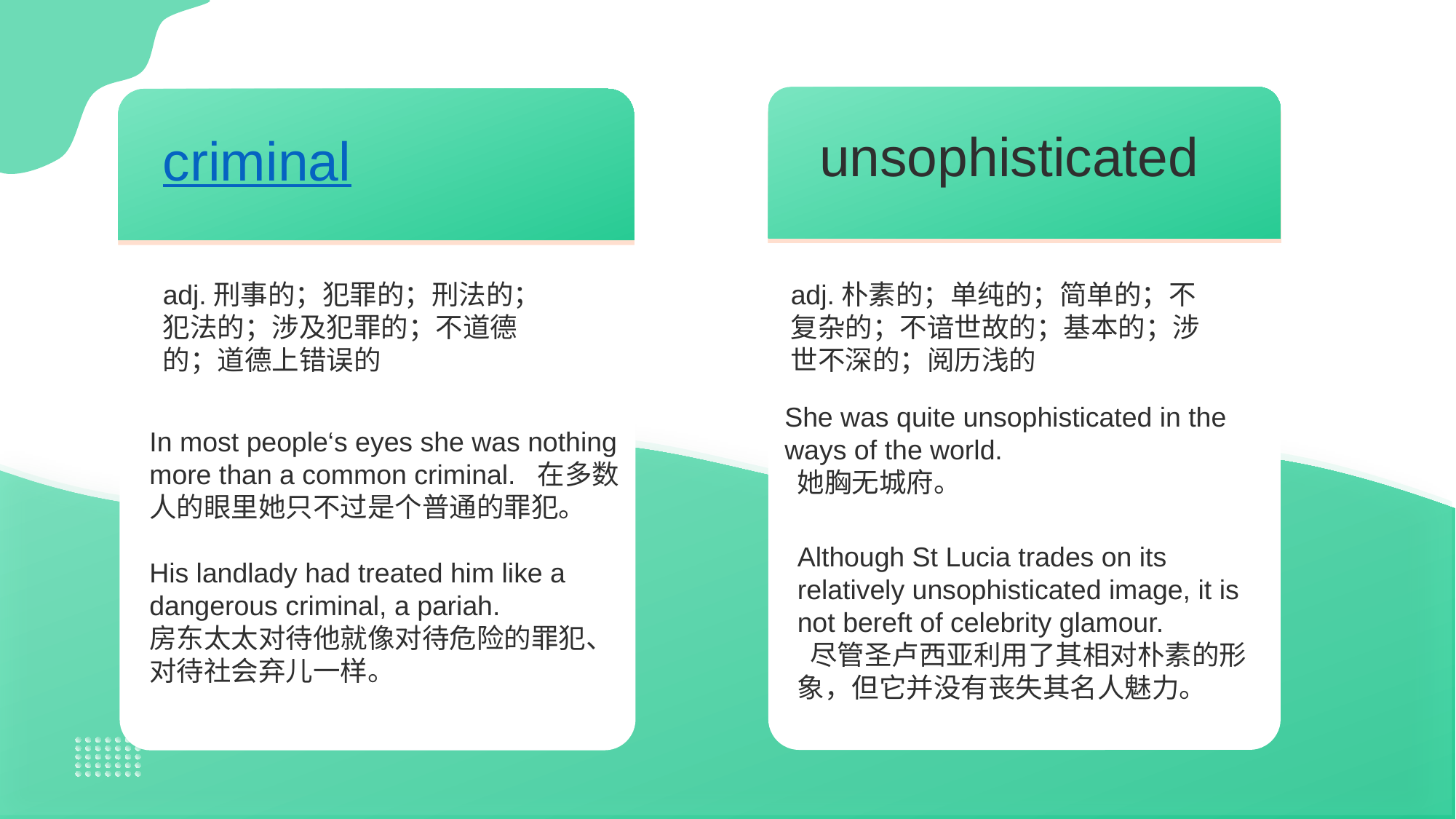

unsophisticated
criminal
adj.刑事的；犯罪的；刑法的；犯法的；涉及犯罪的；不道德的；道德上错误的
adj.朴素的；单纯的；简单的；不复杂的；不谙世故的；基本的；涉世不深的；阅历浅的
She was quite unsophisticated in the ways of the world.
 她胸无城府。
In most people‘s eyes she was nothing more than a common criminal.  在多数人的眼里她只不过是个普通的罪犯。

His landlady had treated him like a dangerous criminal, a pariah.
房东太太对待他就像对待危险的罪犯、对待社会弃儿一样。

Although St Lucia trades on its relatively unsophisticated image, it is not bereft of celebrity glamour.
 尽管圣卢西亚利用了其相对朴素的形象，但它并没有丧失其名人魅力。